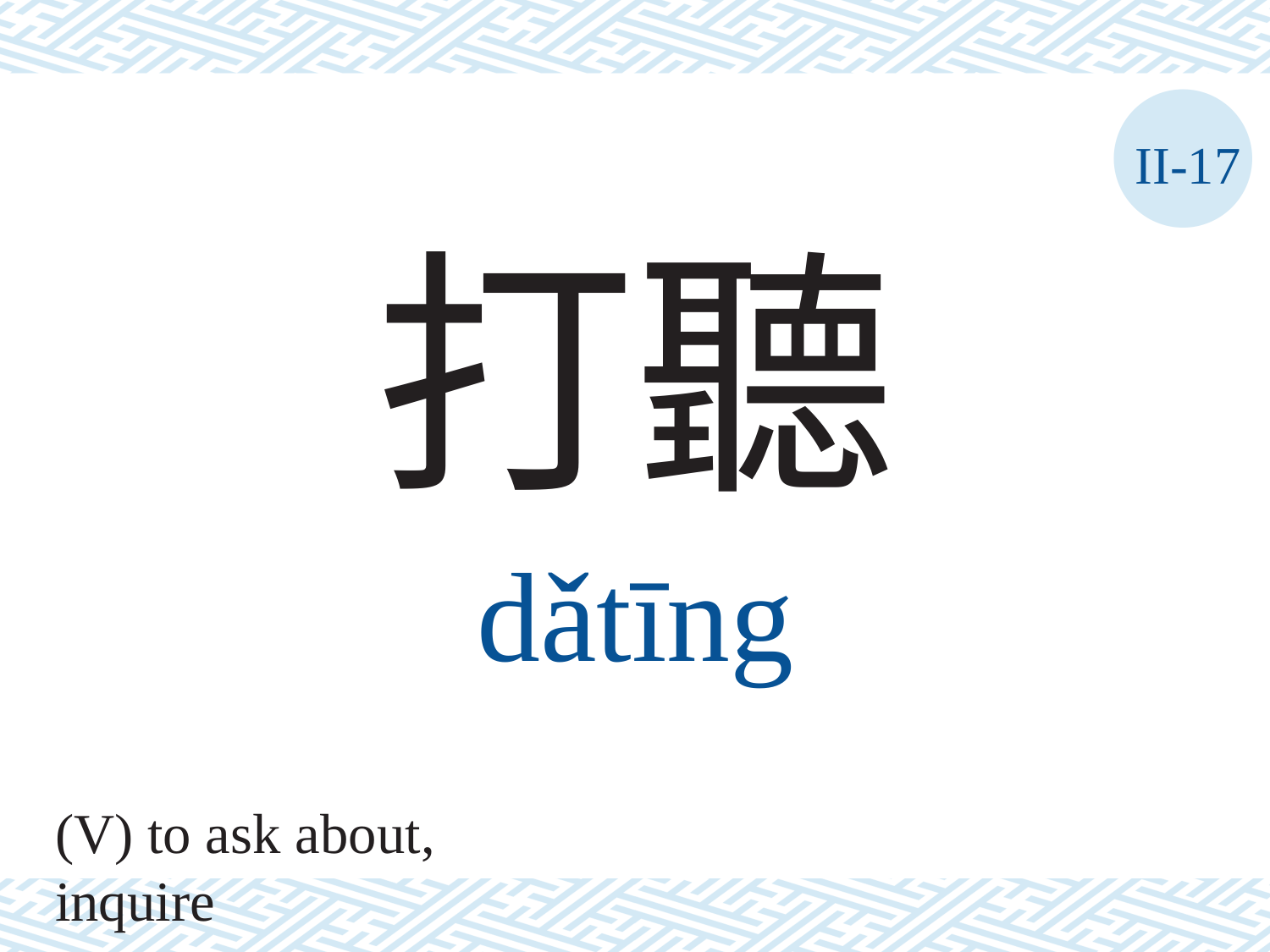

II-17
打聽
dǎtīng
(V) to ask about, inquire